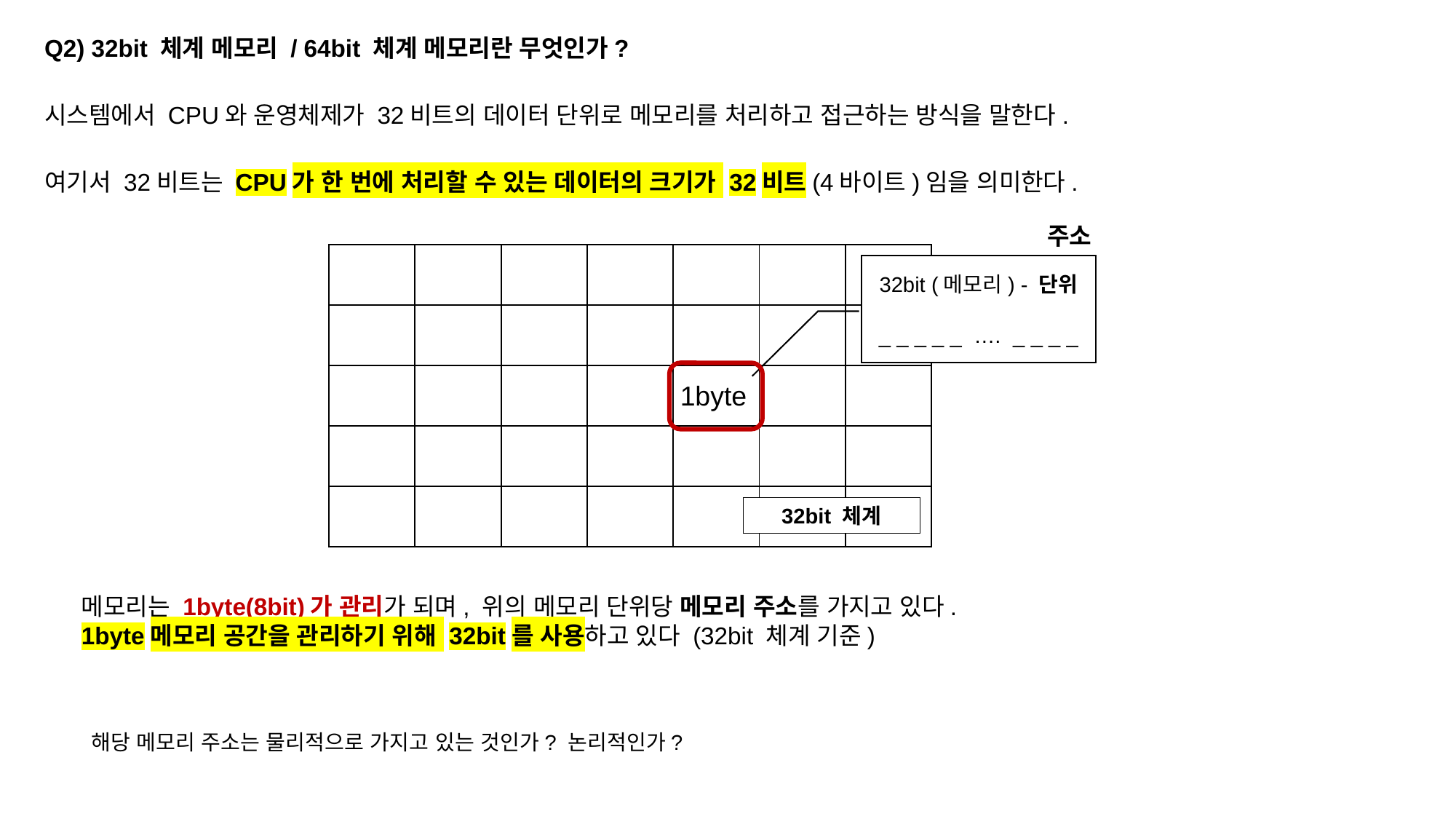

Q2) 32bit 체계 메모리 / 64bit 체계 메모리란 무엇인가?
시스템에서 CPU와 운영체제가 32비트의 데이터 단위로 메모리를 처리하고 접근하는 방식을 말한다.
여기서 32비트는 CPU가 한 번에 처리할 수 있는 데이터의 크기가 32비트(4바이트)임을 의미한다.
주소
|  |  |  |  |  |  |  |
| --- | --- | --- | --- | --- | --- | --- |
|  |  |  |  |  |  |  |
|  |  |  |  |  |  |  |
|  |  |  |  |  |  |  |
|  |  |  |  |  |  |  |
32bit (메모리) - 단위

_ _ _ _ _  ….  _ _ _ _

1byte
32bit 체계
메모리는 1byte(8bit)가 관리가 되며, 위의 메모리 단위당 메모리 주소를 가지고 있다.
1byte메모리 공간을 관리하기 위해 32bit를 사용하고 있다 (32bit 체계 기준)
해당 메모리 주소는 물리적으로 가지고 있는 것인가? 논리적인가?